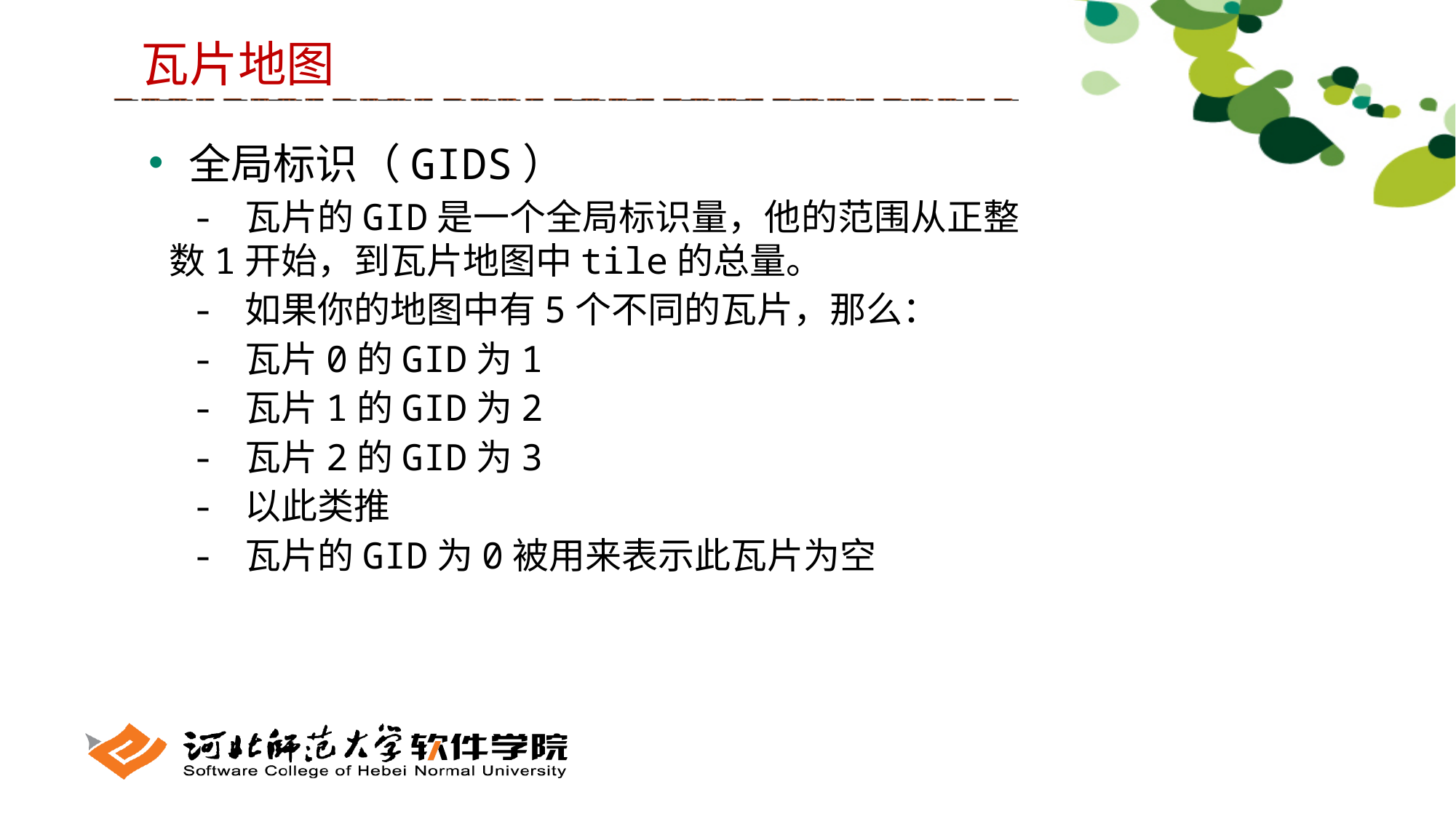

瓦片地图

 全局标识（GIDS）
  - 瓦片的GID是一个全局标识量，他的范围从正整数1开始，到瓦片地图中tile的总量。
  - 如果你的地图中有5个不同的瓦片，那么：
  - 瓦片0的GID为1
  - 瓦片1的GID为2
  - 瓦片2的GID为3
  - 以此类推
  - 瓦片的GID为0被用来表示此瓦片为空